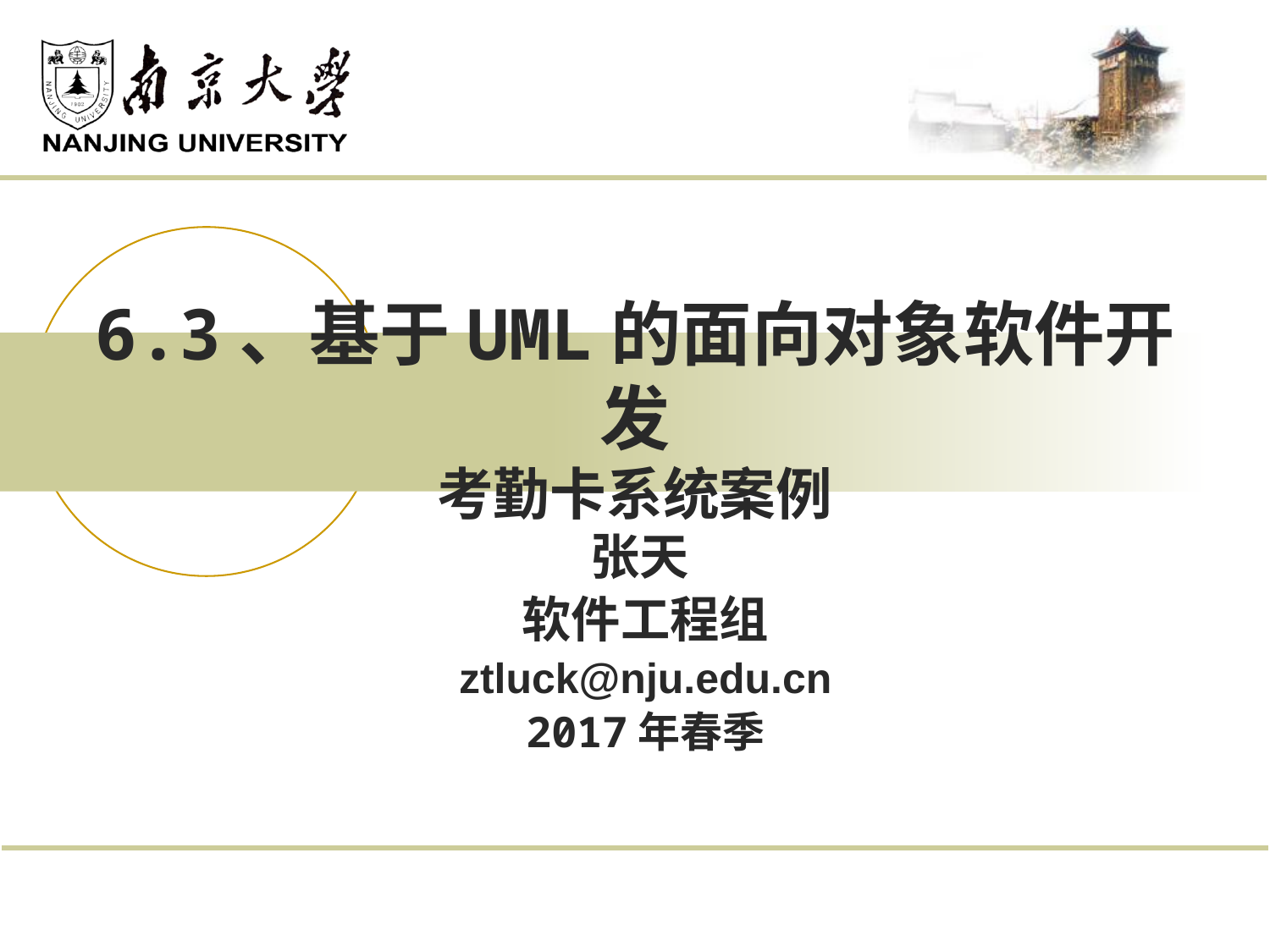

# 6.3、基于UML的面向对象软件开发 考勤卡系统案例
张天
软件工程组
ztluck@nju.edu.cn
2017年春季